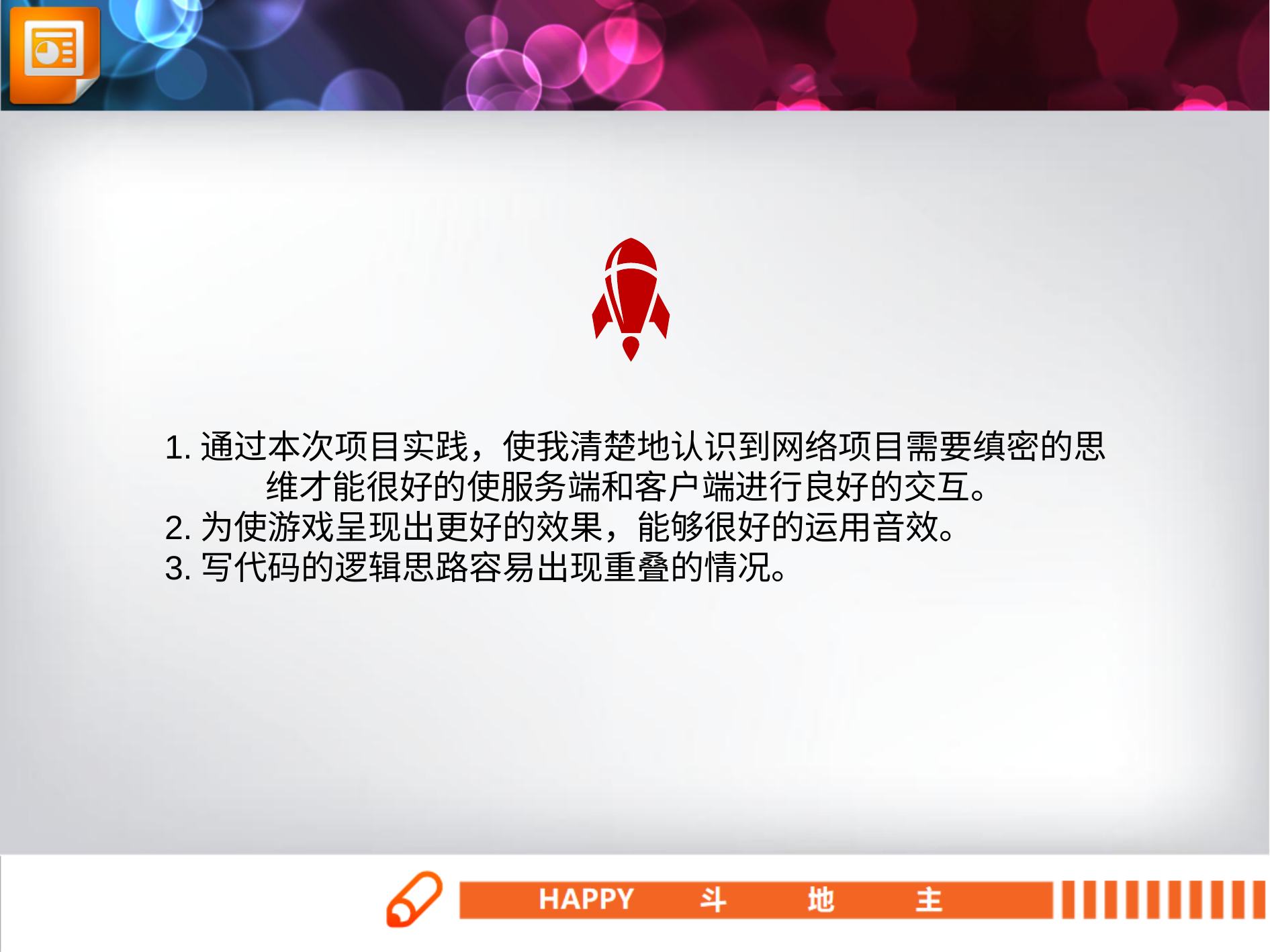

1.通过本次项目实践，使我清楚地认识到网络项目需要缜密的思	维才能很好的使服务端和客户端进行良好的交互。
2.为使游戏呈现出更好的效果，能够很好的运用音效。
3.写代码的逻辑思路容易出现重叠的情况。